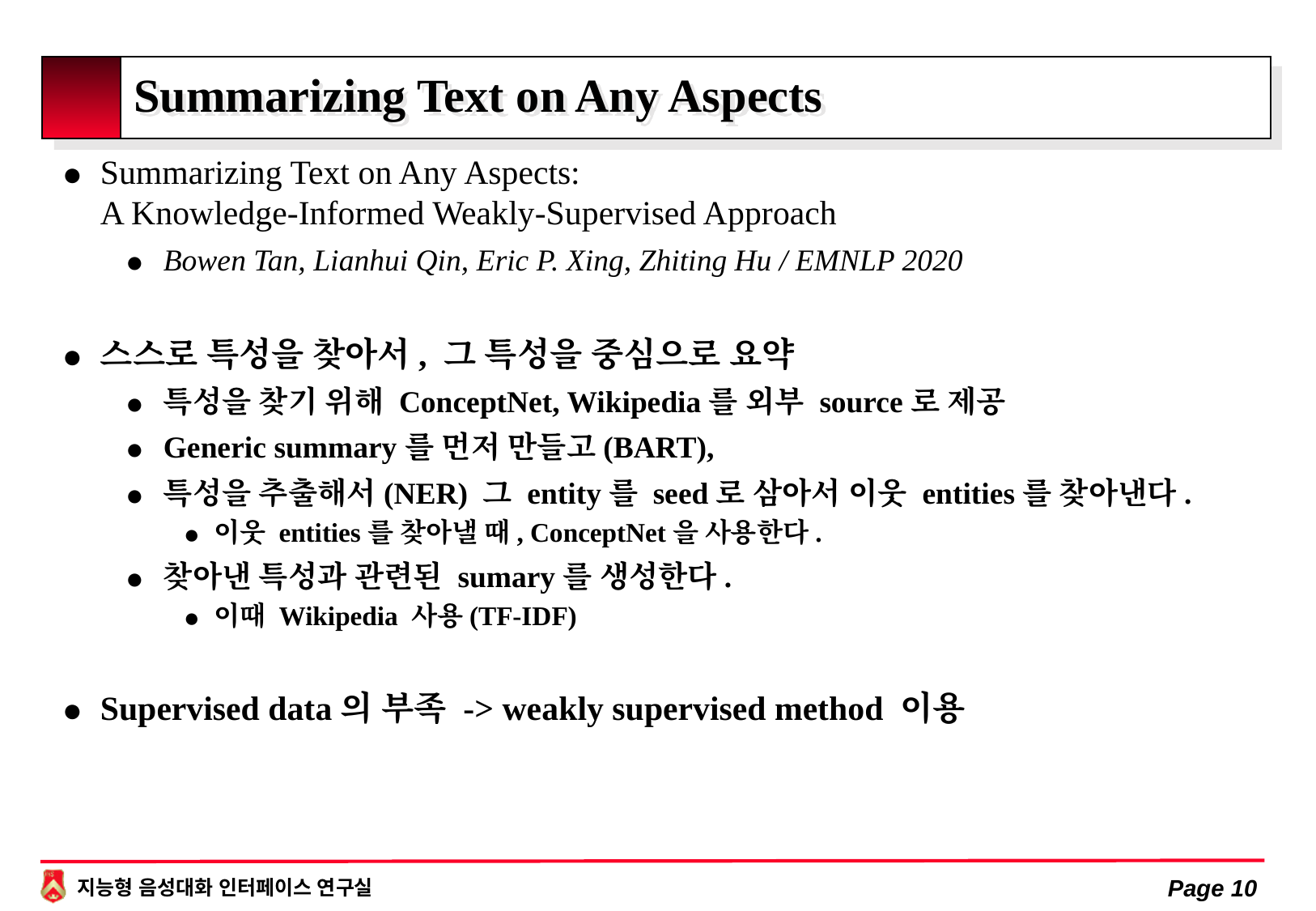

# Summarizing Text on Any Aspects
Summarizing Text on Any Aspects:
A Knowledge-Informed Weakly-Supervised Approach
Bowen Tan, Lianhui Qin, Eric P. Xing, Zhiting Hu / EMNLP 2020

스스로 특성을 찾아서, 그 특성을 중심으로 요약
특성을 찾기 위해 ConceptNet, Wikipedia를 외부 source로 제공
Generic summary를 먼저 만들고(BART),
특성을 추출해서(NER) 그 entity를 seed로 삼아서 이웃 entities를 찾아낸다.
이웃 entities를 찾아낼 때, ConceptNet을 사용한다.
찾아낸 특성과 관련된 sumary를 생성한다.
이때 Wikipedia 사용(TF-IDF)

Supervised data의 부족 -> weakly supervised method 이용
Page 10